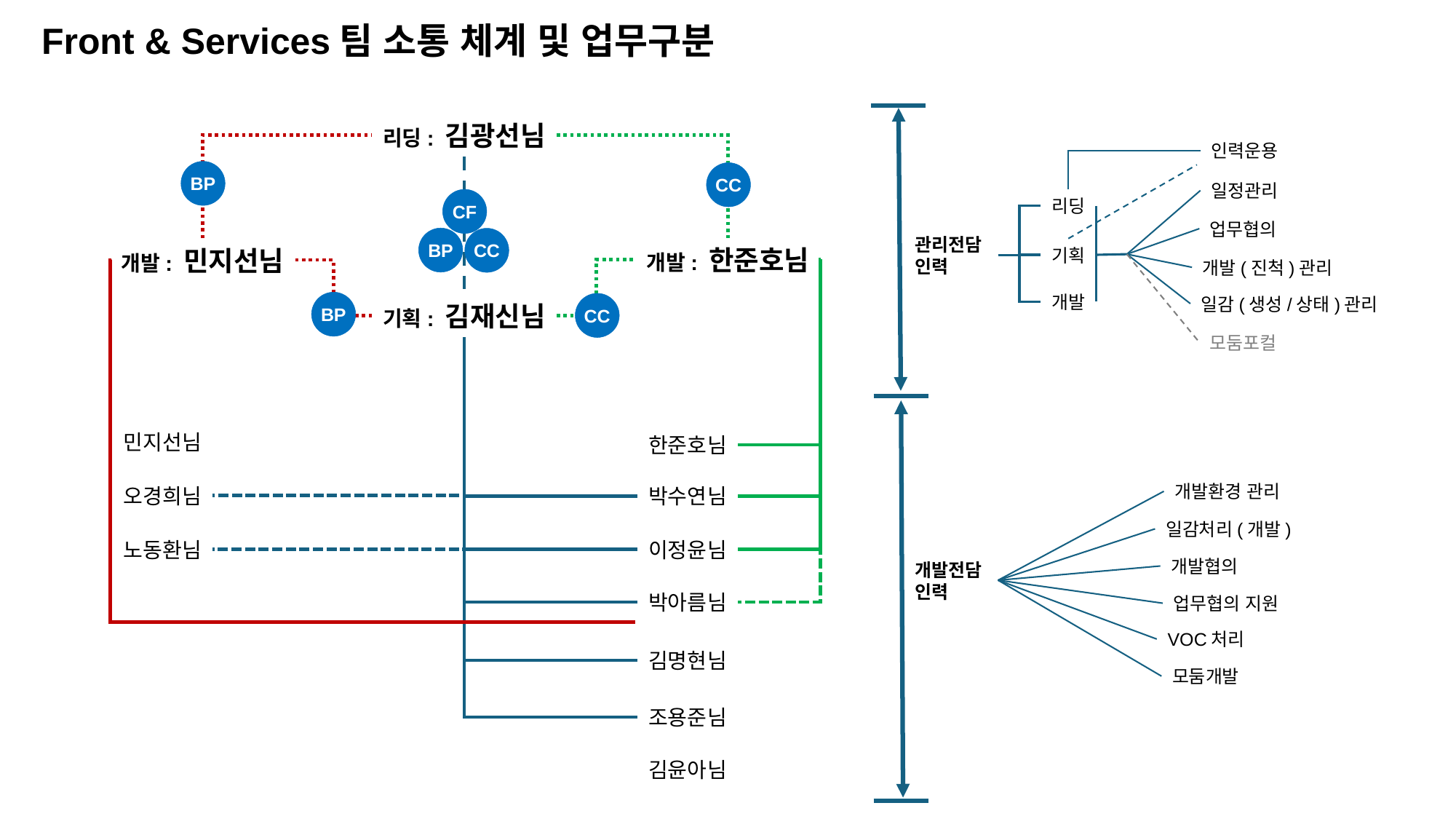

Front & Services팀 소통 체계 및 업무구분
리딩: 김광선님
인력운용
BP
CC
일정관리
CF
리딩
업무협의
관리전담
인력
BP
CC

개발: 한준호님
개발: 민지선님
기획
개발(진척)관리
개발
일감(생성/상태)관리
BP
CC
기획: 김재신님
모둠포컬
민지선님
한준호님
개발환경 관리
오경희님
박수연님
일감처리(개발)
이정윤님
노동환님
개발협의
개발전담
인력
박아름님
업무협의 지원
VOC처리
김명현님
모둠개발
조용준님
김윤아님